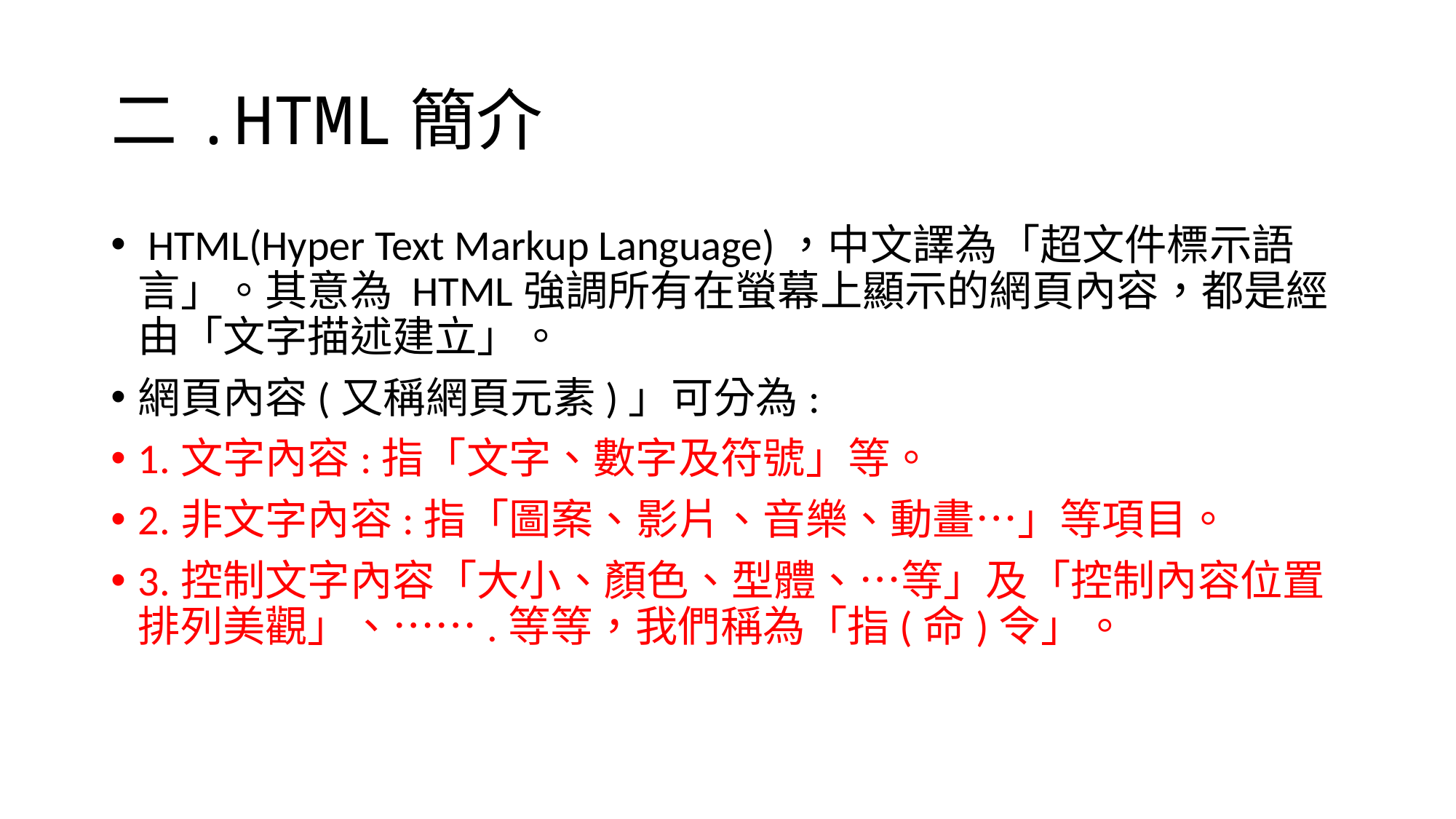

# 二.HTML簡介
 HTML(Hyper Text Markup Language)，中文譯為「超文件標示語言」。其意為 HTML強調所有在螢幕上顯示的網頁內容，都是經由「文字描述建立」。
網頁內容(又稱網頁元素)」可分為:
1.文字內容:指「文字、數字及符號」等。
2.非文字內容:指「圖案、影片、音樂、動畫…」等項目。
3.控制文字內容「大小、顏色、型體、…等」及「控制內容位置排列美觀」、…….等等，我們稱為「指(命)令」。